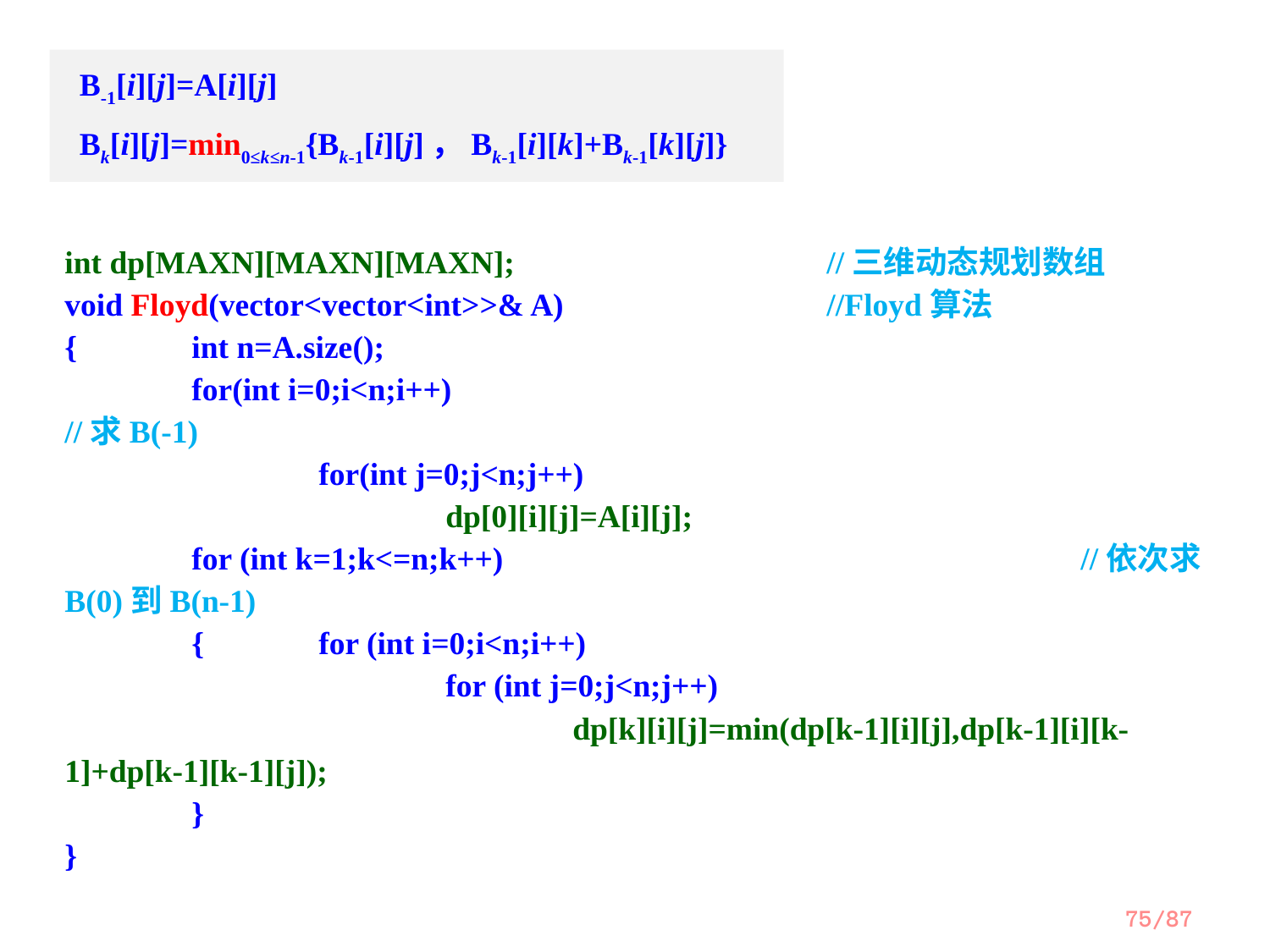

B-1[i][j]=A[i][j]
Bk[i][j]=min0≤k≤n-1{Bk-1[i][j]，Bk-1[i][k]+Bk-1[k][j]}
int dp[MAXN][MAXN][MAXN];			//三维动态规划数组
void Floyd(vector<vector<int>>& A)			//Floyd算法
{	int n=A.size();
	for(int i=0;i<n;i++)						//求B(-1)
		for(int j=0;j<n;j++)
			dp[0][i][j]=A[i][j];
	for (int k=1;k<=n;k++)					//依次求B(0)到B(n-1)
	{	for (int i=0;i<n;i++)
			for (int j=0;j<n;j++)
				dp[k][i][j]=min(dp[k-1][i][j],dp[k-1][i][k-1]+dp[k-1][k-1][j]);
	}
}
75/87